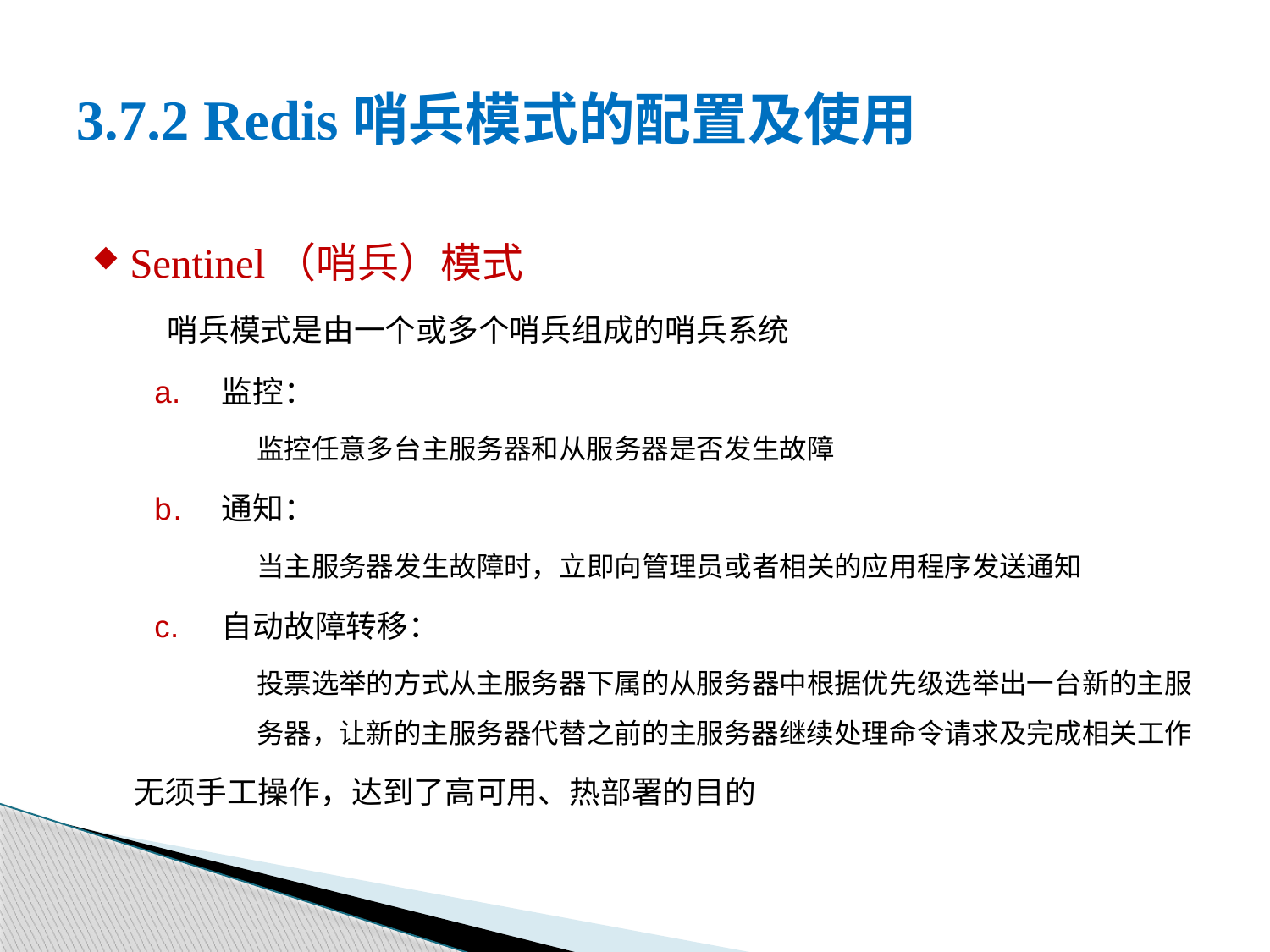

# 3.7.2 Redis哨兵模式的配置及使用
Sentinel（哨兵）模式
哨兵模式是由一个或多个哨兵组成的哨兵系统
监控：
监控任意多台主服务器和从服务器是否发生故障
通知：
当主服务器发生故障时，立即向管理员或者相关的应用程序发送通知
自动故障转移：
投票选举的方式从主服务器下属的从服务器中根据优先级选举出一台新的主服务器，让新的主服务器代替之前的主服务器继续处理命令请求及完成相关工作
无须手工操作，达到了高可用、热部署的目的